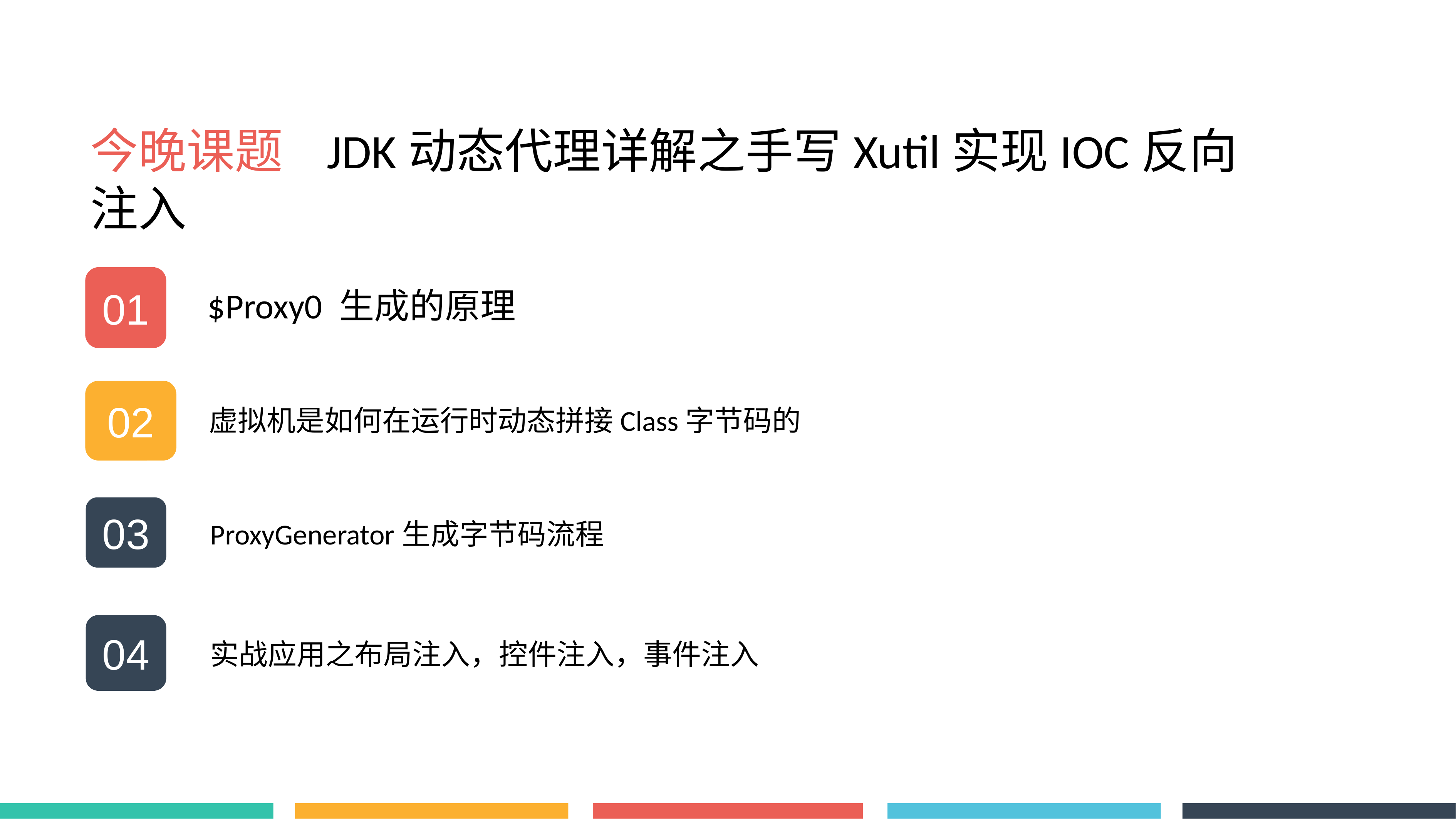

今晚课题   JDK动态代理详解之手写Xutil实现IOC反向注入
01
$Proxy0 生成的原理
02
虚拟机是如何在运行时动态拼接Class字节码的
03
ProxyGenerator生成字节码流程
04
实战应用之布局注入，控件注入，事件注入